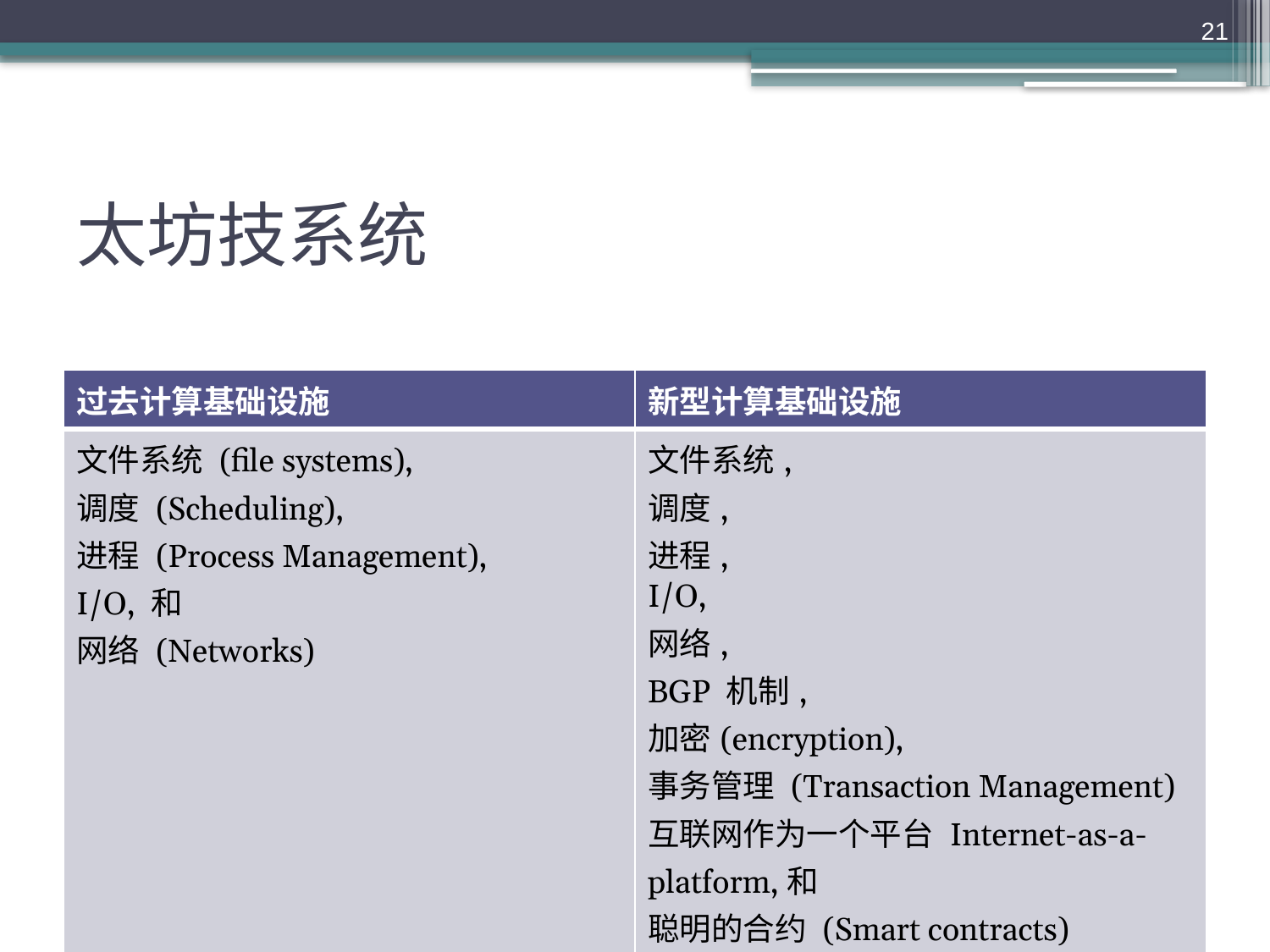

21

# 太坊技系统
| 过去计算基础设施 | 新型计算基础设施 |
| --- | --- |
| 文件系统 (file systems), 调度 (Scheduling), 进程 (Process Management), I/O, 和 网络 (Networks) | 文件系统, 调度, 进程, I/O, 网络, BGP 机制, 加密(encryption), 事务管理 (Transaction Management) 互联网作为一个平台 Internet-as-a-platform,和 聪明的合约 (Smart contracts) |